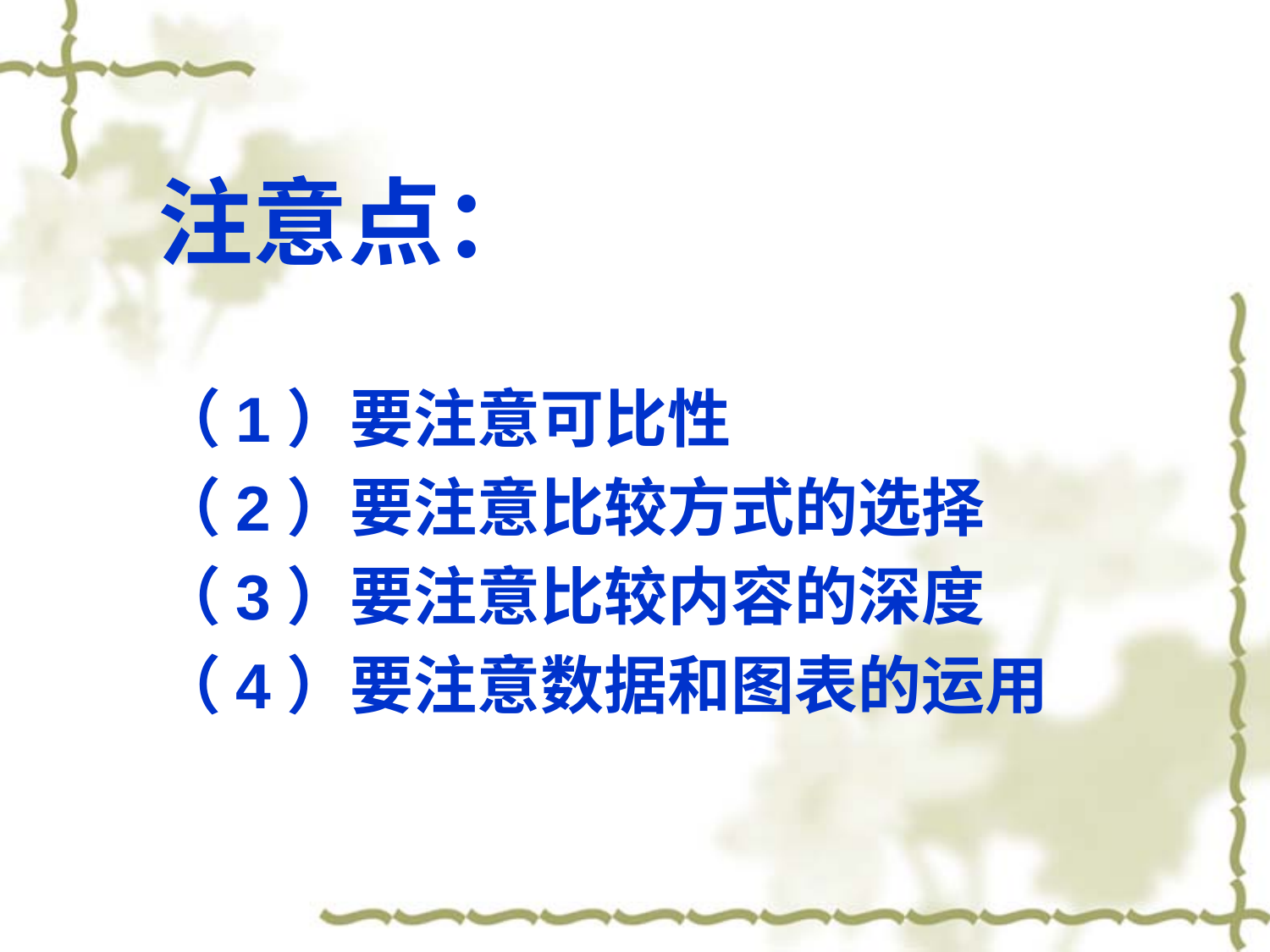

注意点：

（1）要注意可比性
（2）要注意比较方式的选择
（3）要注意比较内容的深度
（4）要注意数据和图表的运用